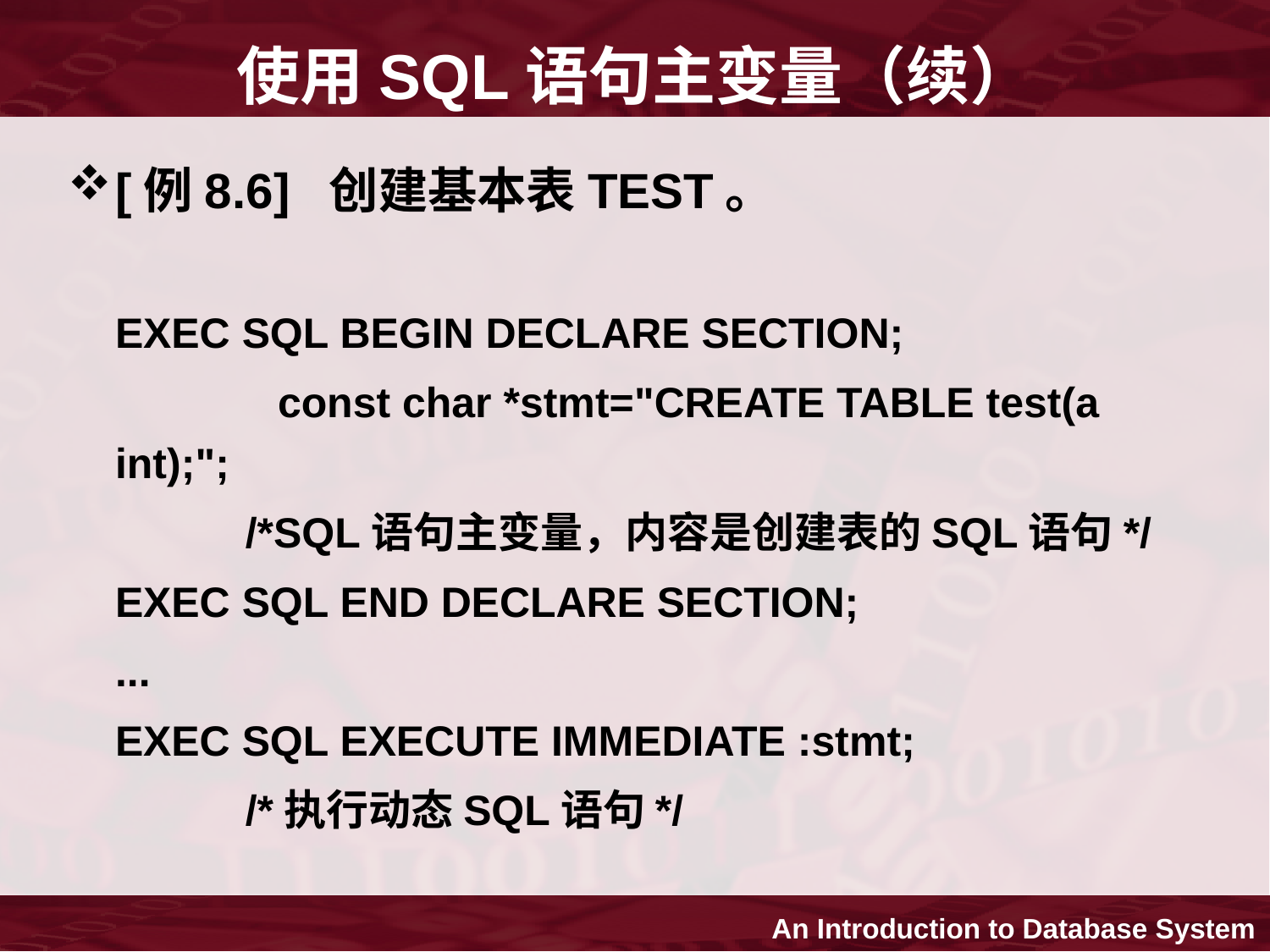

# 使用SQL语句主变量（续）
[例8.6]  创建基本表TEST。

	EXEC SQL BEGIN DECLARE SECTION;
    		   const char *stmt="CREATE TABLE test(a int);";
               /*SQL语句主变量，内容是创建表的SQL语句*/
	EXEC SQL END DECLARE SECTION;
    	...
	EXEC SQL EXECUTE IMMEDIATE :stmt;
               /*执行动态SQL语句*/